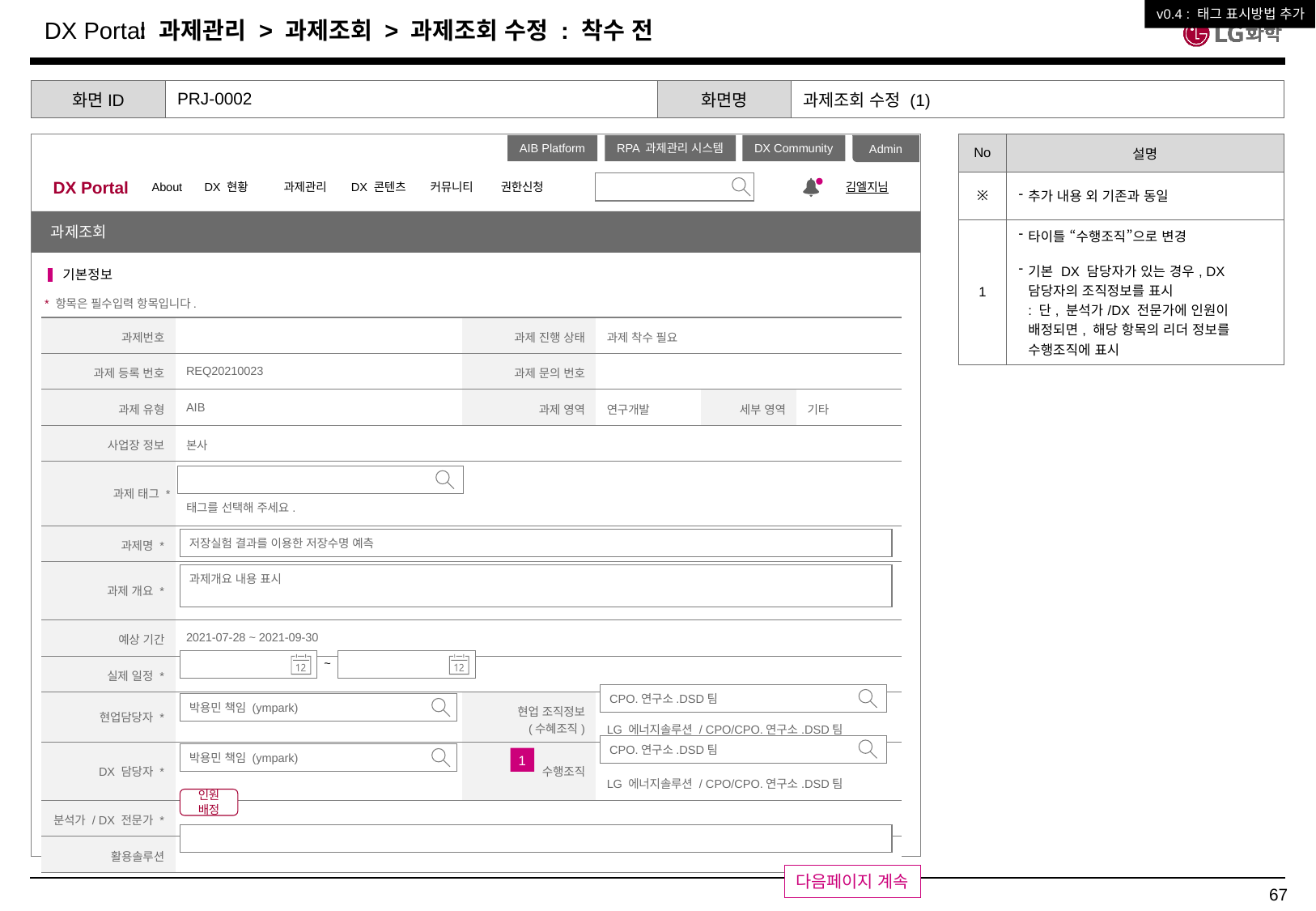

v0.4 : 태그 표시방법 추가
: 과제관리 > 과제조회 > 과제조회 수정 : 착수 전
| 화면ID | PRJ-0002 | 화면명 | 과제조회 수정 (1) |
| --- | --- | --- | --- |

| No | 설명 |
| --- | --- |
| ※ | 추가 내용 외 기존과 동일 |
| 1 | 타이틀 “수행조직”으로 변경 기본 DX 담당자가 있는 경우, DX 담당자의 조직정보를 표시 : 단, 분석가/DX 전문가에 인원이 배정되면, 해당 항목의 리더 정보를 수행조직에 표시 |

Admin
DX Portal

About
DX 현황
과제관리
DX 콘텐츠
커뮤니티
권한신청
김엘지님

AIB Platform
RPA 과제관리 시스템
DX Community
공지사항

과제조회
기본정보
* 항목은 필수입력 항목입니다.
| 과제번호 |  | 과제 진행 상태 | 과제 착수 필요 |  |  |
| --- | --- | --- | --- | --- | --- |
| 과제 등록 번호 | REQ20210023 | 과제 문의 번호 |  |  |  |
| 과제 유형 | AIB | 과제 영역 | 연구개발 | 세부 영역 | 기타 |
| 사업장 정보 | 본사 |  |  |  |  |
| 과제 태그 \* | 태그를 선택해 주세요. |  |  |  |  |
| 과제명 \* |  |  |  |  |  |
| 과제 개요 \* |  |  |  |  |  |
| 예상 기간 | 2021-07-28 ~ 2021-09-30 |  |  |  |  |
| 실제 일정 \* |  |  |  |  |  |
| 현업담당자 \* |  | 현업 조직정보 (수혜조직) | LG 에너지솔루션 / CPO/CPO.연구소.DSD팀 |  |  |
| DX 담당자 \* |  | 수행조직 | LG 에너지솔루션 / CPO/CPO.연구소.DSD팀 |  |  |
| 분석가 / DX 전문가 \* |  |  |  |  |  |
| 활용솔루션 |  |  |  |  |  |

저장실험 결과를 이용한 저장수명 예측
과제개요 내용 표시

~

CPO.연구소.DSD팀

박용민 책임 (ympark)

CPO.연구소.DSD팀

박용민 책임 (ympark)

1
인원 배정

다음페이지 계속